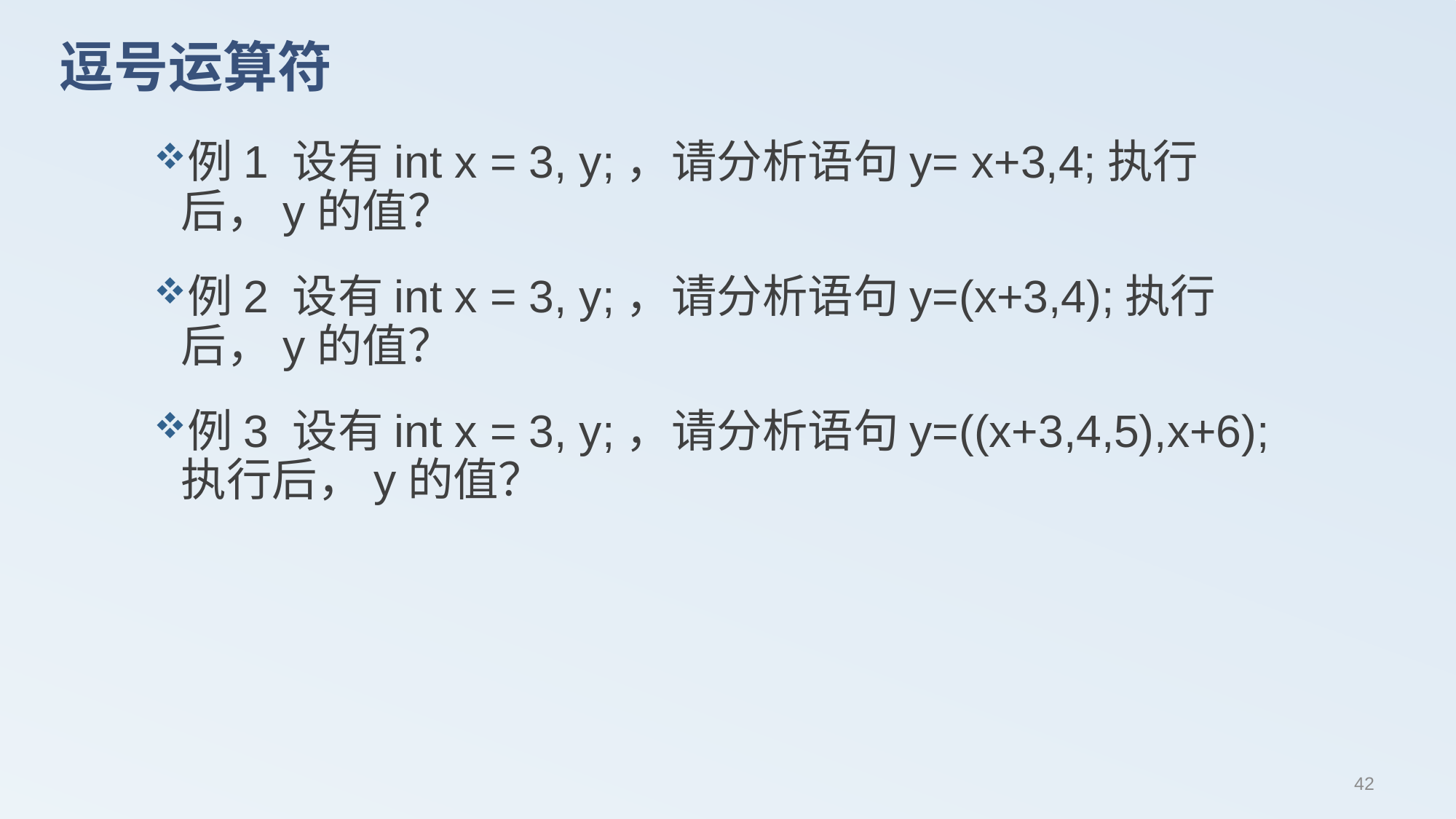

# 逗号运算符
例1 设有int x = 3, y;，请分析语句y= x+3,4;执行后，y的值？
例2 设有int x = 3, y;，请分析语句y=(x+3,4);执行后，y的值？
例3 设有int x = 3, y;，请分析语句y=((x+3,4,5),x+6);执行后，y的值？